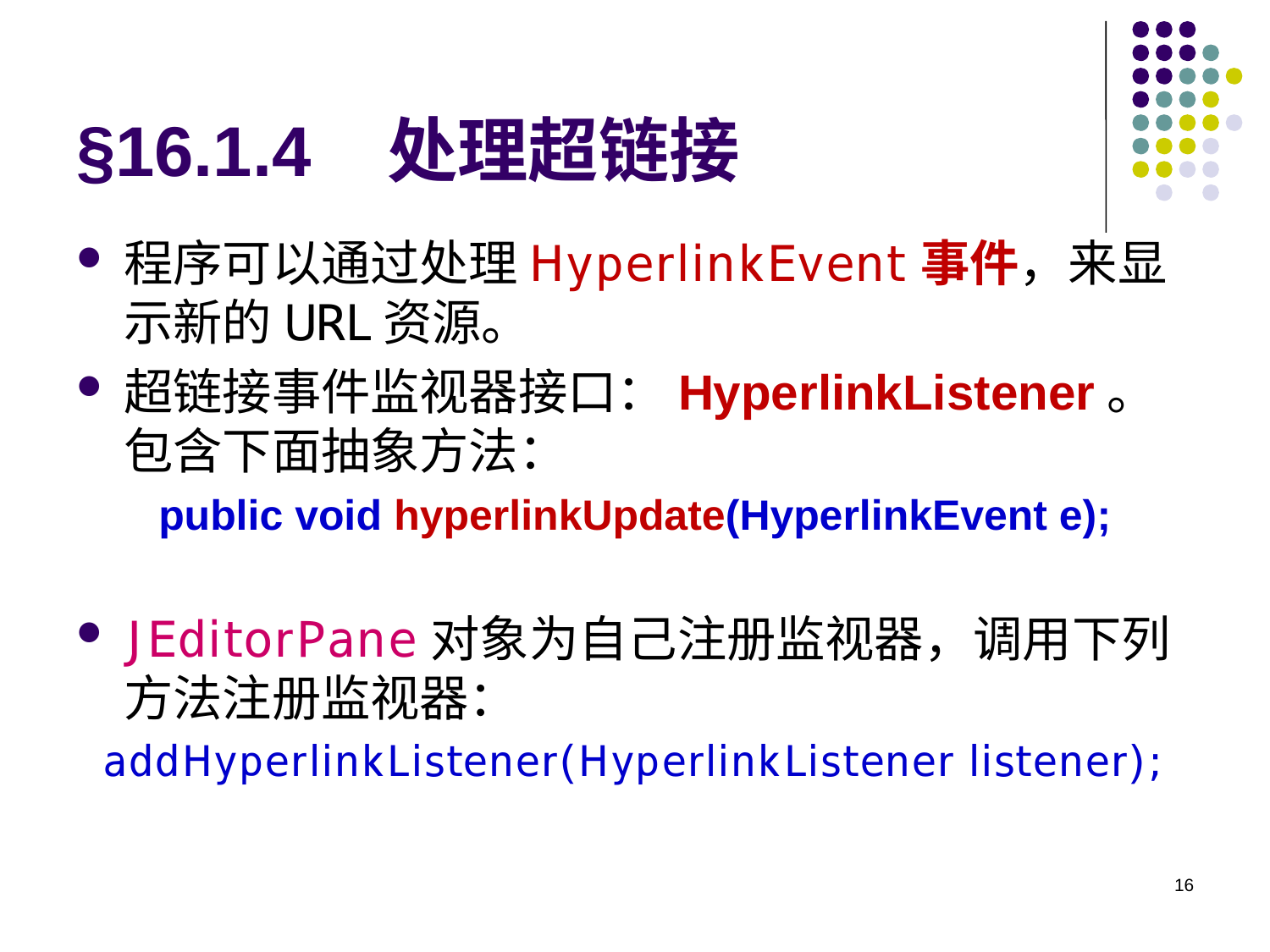

# §16.1.4   处理超链接
程序可以通过处理HyperlinkEvent事件，来显示新的URL资源。
超链接事件监视器接口：HyperlinkListener。包含下面抽象方法：
public void hyperlinkUpdate(HyperlinkEvent e);

JEditorPane对象为自己注册监视器，调用下列方法注册监视器：
addHyperlinkListener(HyperlinkListener listener);

16